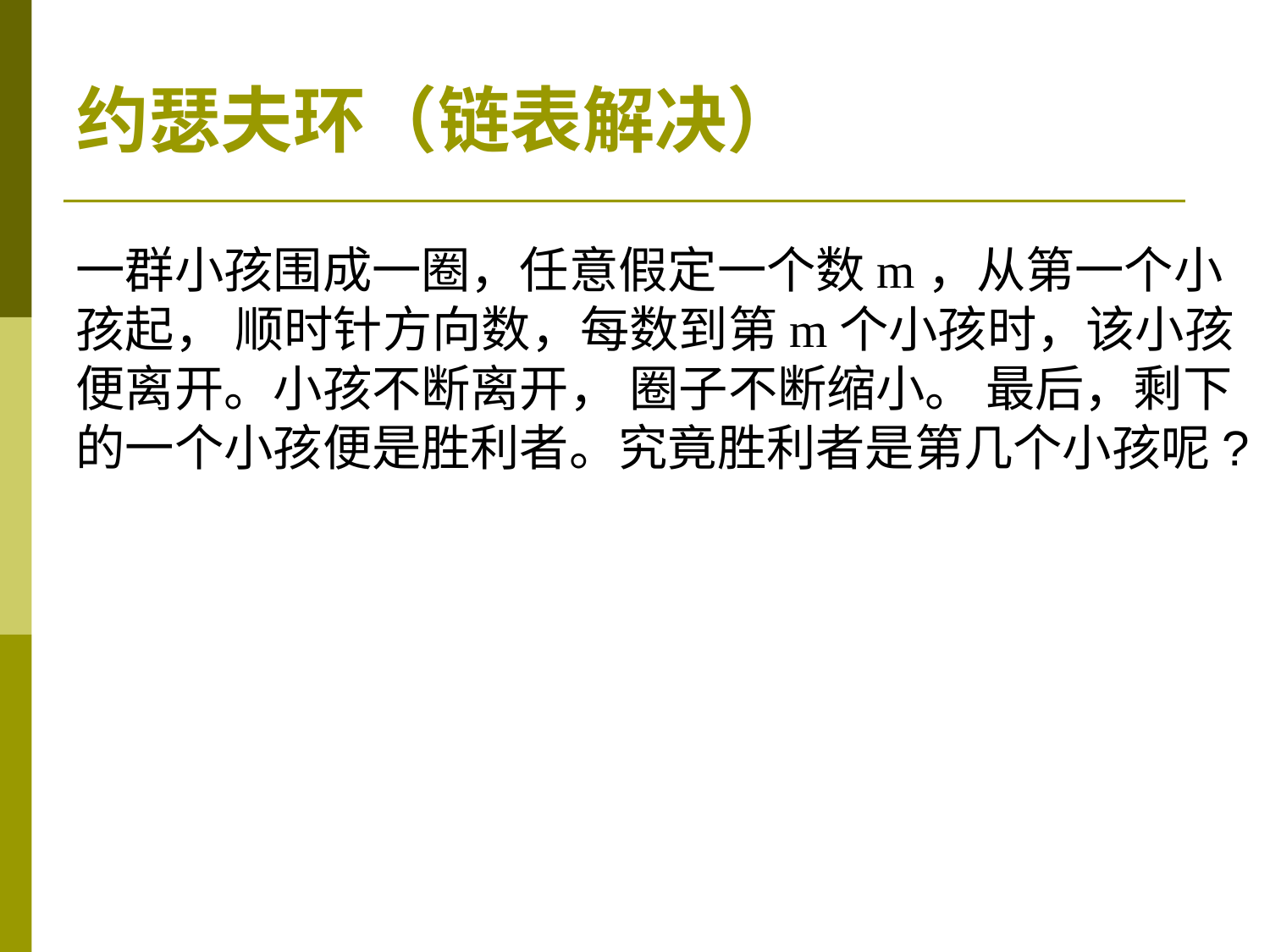

约瑟夫环（链表解决）
一群小孩围成一圈，任意假定一个数m，从第一个小孩起， 顺时针方向数，每数到第m个小孩时，该小孩便离开。小孩不断离开， 圈子不断缩小。 最后，剩下的一个小孩便是胜利者。究竟胜利者是第几个小孩呢?